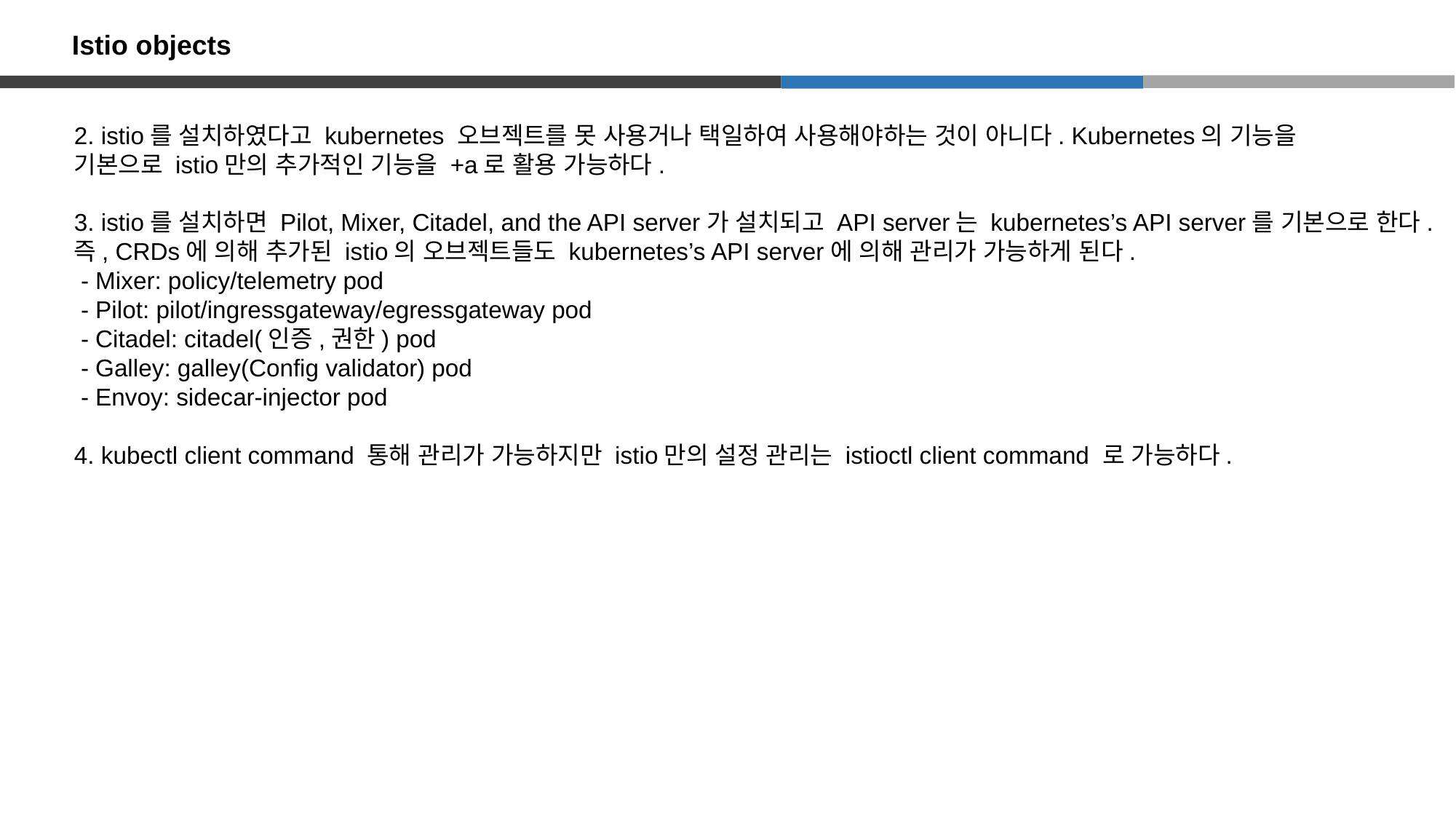

Istio objects

2. istio를 설치하였다고 kubernetes 오브젝트를 못 사용거나 택일하여 사용해야하는 것이 아니다. Kubernetes의 기능을
기본으로 istio만의 추가적인 기능을 +a로 활용 가능하다.

3. istio를 설치하면 Pilot, Mixer, Citadel, and the API server가 설치되고 API server는 kubernetes’s API server를 기본으로 한다.
즉, CRDs에 의해 추가된 istio의 오브젝트들도 kubernetes’s API server에 의해 관리가 가능하게 된다.
 - Mixer: policy/telemetry pod
 - Pilot: pilot/ingressgateway/egressgateway pod
 - Citadel: citadel(인증,권한) pod
 - Galley: galley(Config validator) pod
 - Envoy: sidecar-injector pod

4. kubectl client command 통해 관리가 가능하지만 istio만의 설정 관리는 istioctl client command 로 가능하다.